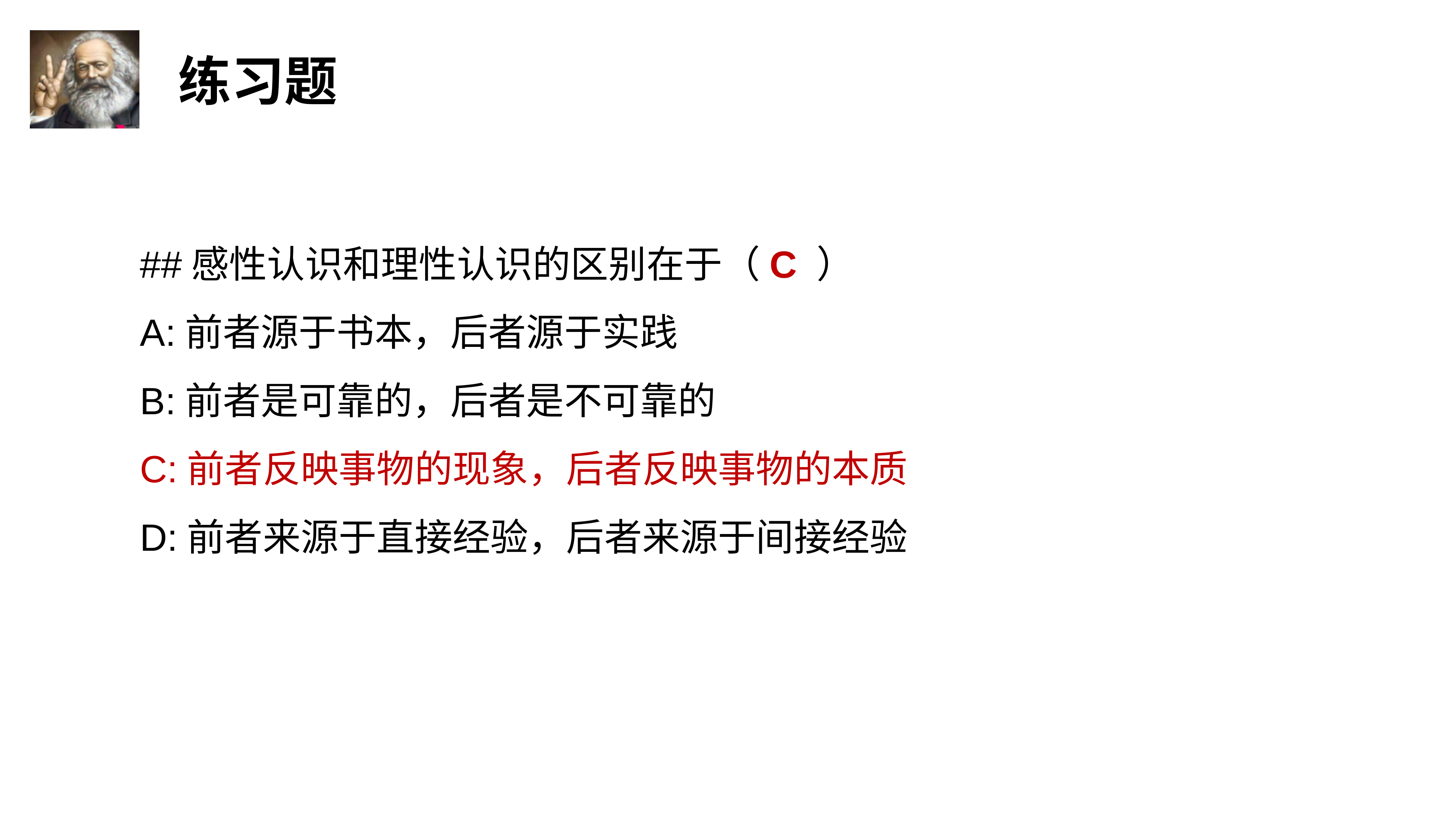

##感性认识和理性认识的区别在于（C ）
A:前者源于书本，后者源于实践
B:前者是可靠的，后者是不可靠的
C:前者反映事物的现象，后者反映事物的本质
D:前者来源于直接经验，后者来源于间接经验